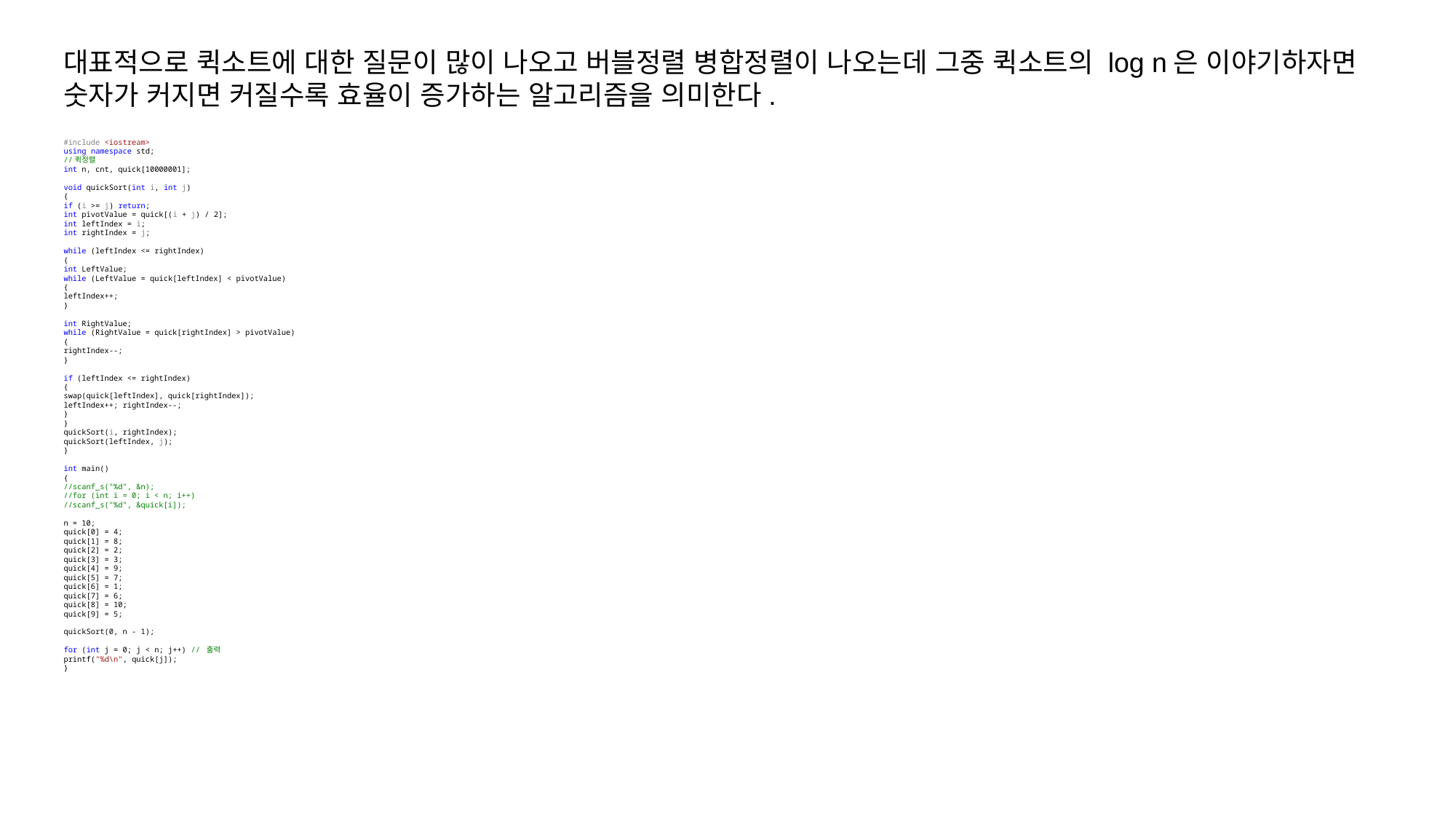

대표적으로 퀵소트에 대한 질문이 많이 나오고 버블정렬 병합정렬이 나오는데 그중 퀵소트의 log n은 이야기하자면 숫자가 커지면 커질수록 효율이 증가하는 알고리즘을 의미한다.
#include <iostream>
using namespace std;
//퀵정렬
int n, cnt, quick[10000001];

void quickSort(int i, int j)
{
if (i >= j) return;
int pivotValue = quick[(i + j) / 2];
int leftIndex = i;
int rightIndex = j;

while (leftIndex <= rightIndex)
{
int LeftValue;
while (LeftValue = quick[leftIndex] < pivotValue)
{
leftIndex++;
}

int RightValue;
while (RightValue = quick[rightIndex] > pivotValue)
{
rightIndex--;
}

if (leftIndex <= rightIndex)
{
swap(quick[leftIndex], quick[rightIndex]);
leftIndex++; rightIndex--;
}
}
quickSort(i, rightIndex);
quickSort(leftIndex, j);
}

int main()
{
//scanf_s("%d", &n);
//for (int i = 0; i < n; i++)
//scanf_s("%d", &quick[i]);

n = 10;
quick[0] = 4;
quick[1] = 8;
quick[2] = 2;
quick[3] = 3;
quick[4] = 9;
quick[5] = 7;
quick[6] = 1;
quick[7] = 6;
quick[8] = 10;
quick[9] = 5;

quickSort(0, n - 1);

for (int j = 0; j < n; j++) // 출력
printf("%d\n", quick[j]);
}